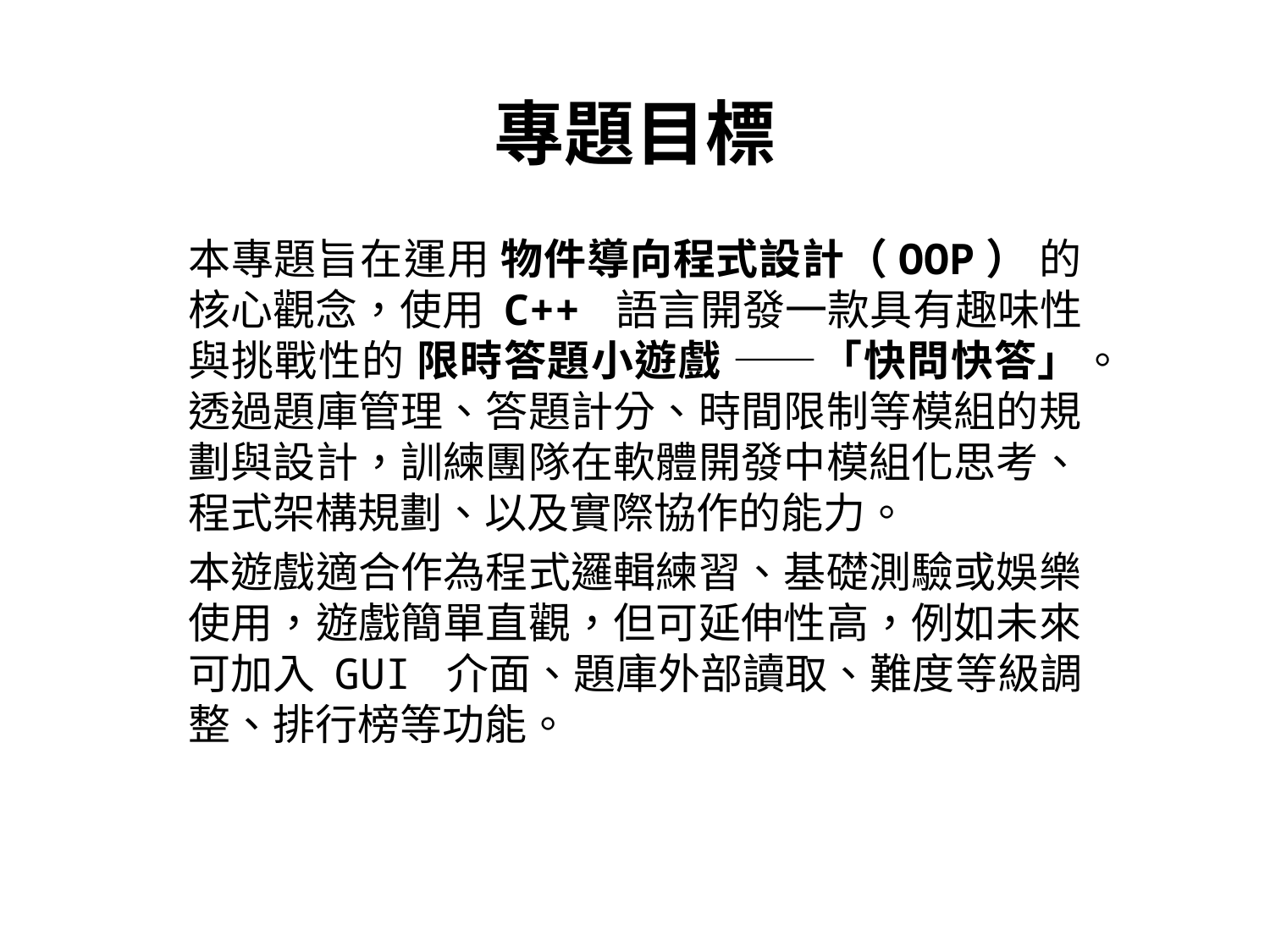

# 專題目標
本專題旨在運用 物件導向程式設計（OOP） 的核心觀念，使用 C++ 語言開發一款具有趣味性與挑戰性的 限時答題小遊戲 ——「快問快答」。透過題庫管理、答題計分、時間限制等模組的規劃與設計，訓練團隊在軟體開發中模組化思考、程式架構規劃、以及實際協作的能力。
本遊戲適合作為程式邏輯練習、基礎測驗或娛樂使用，遊戲簡單直觀，但可延伸性高，例如未來可加入 GUI 介面、題庫外部讀取、難度等級調整、排行榜等功能。